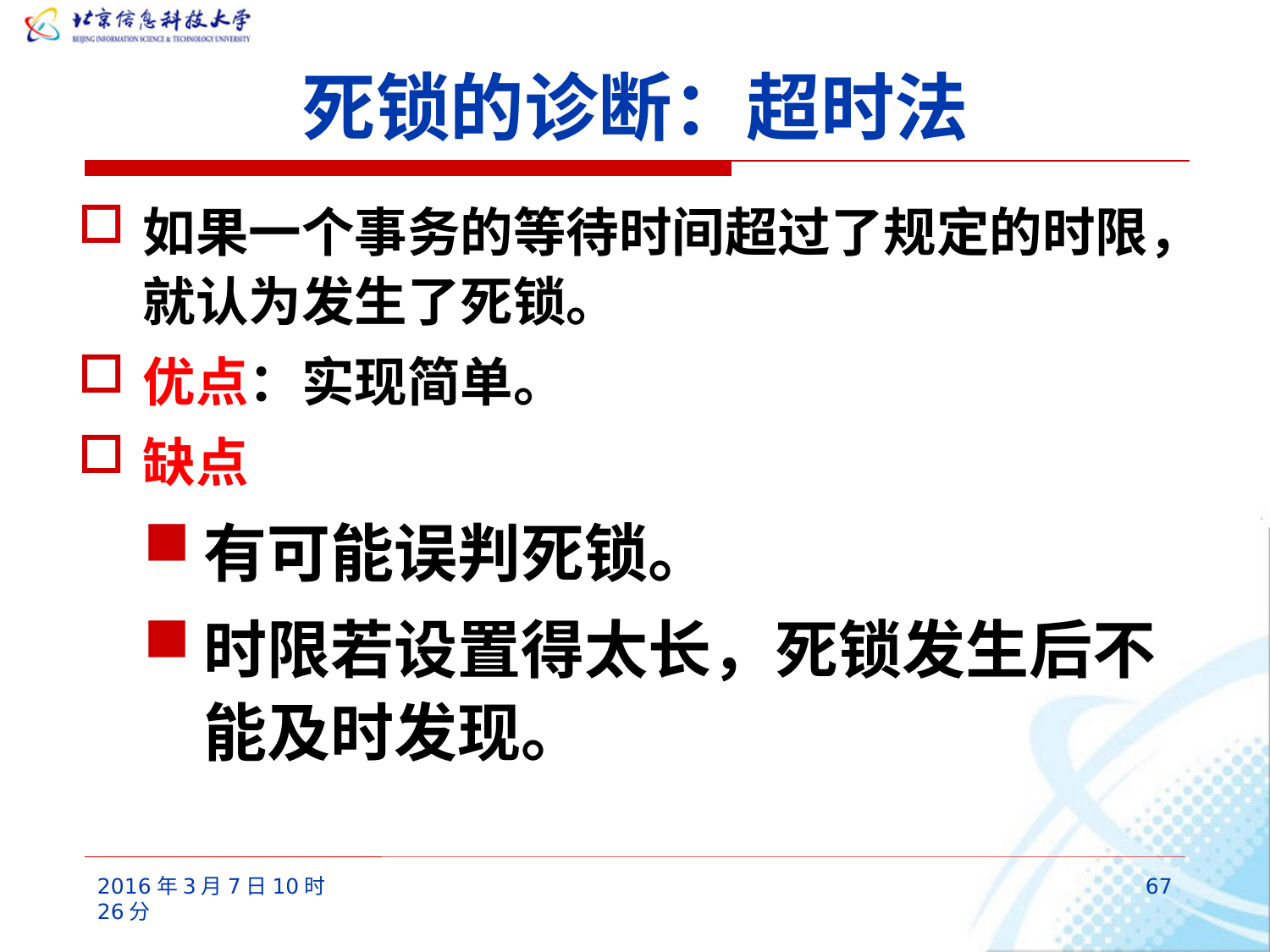

# 死锁的诊断：超时法
如果一个事务的等待时间超过了规定的时限，就认为发生了死锁。
优点：实现简单。
缺点
有可能误判死锁。
时限若设置得太长，死锁发生后不能及时发现。
2016年3月7日10时26分
67